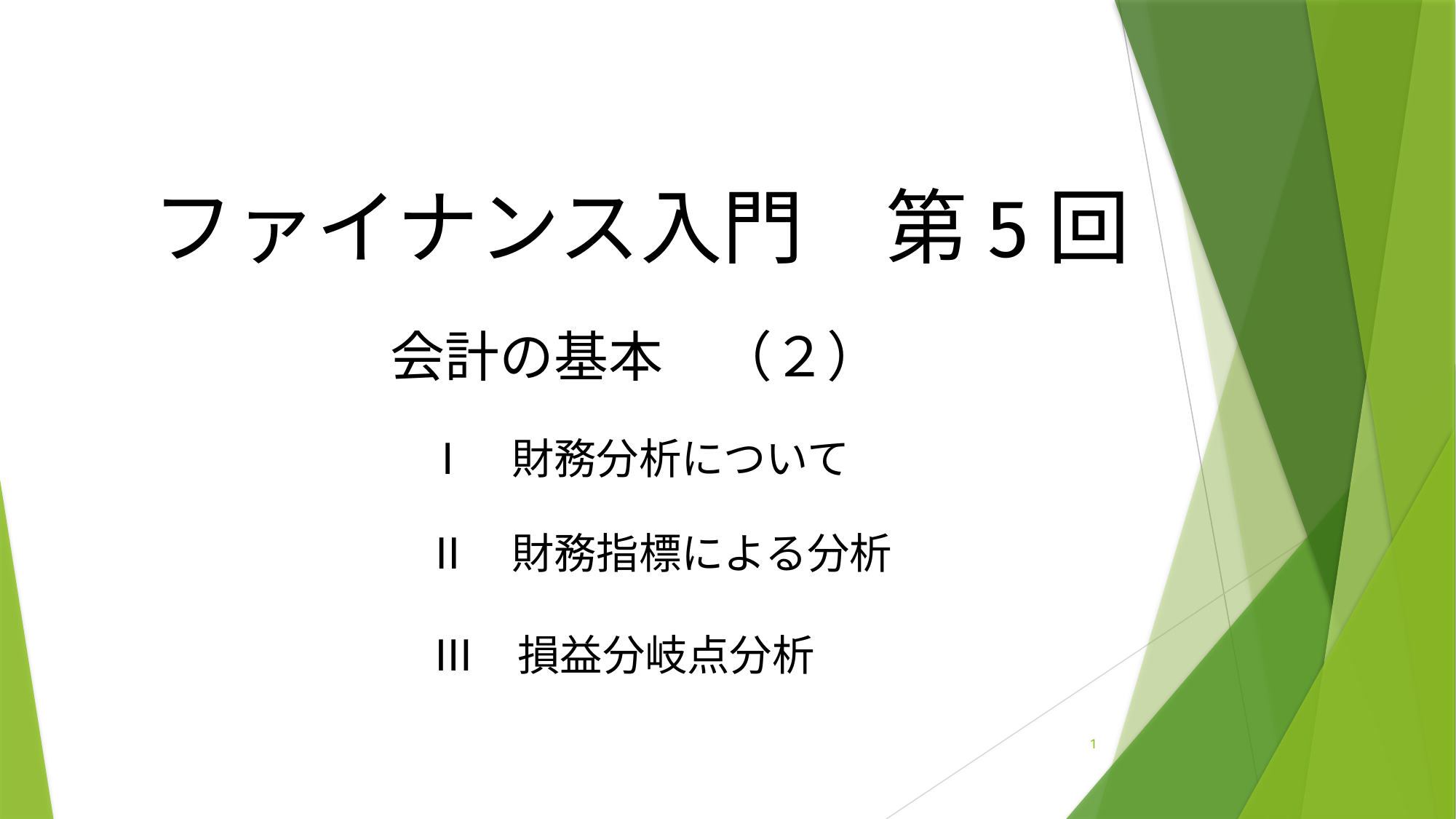

ファイナンス入門　第5回
会計の基本　（２）

　Ⅰ　財務分析について

　Ⅱ　財務指標による分析

　Ⅲ　損益分岐点分析

1